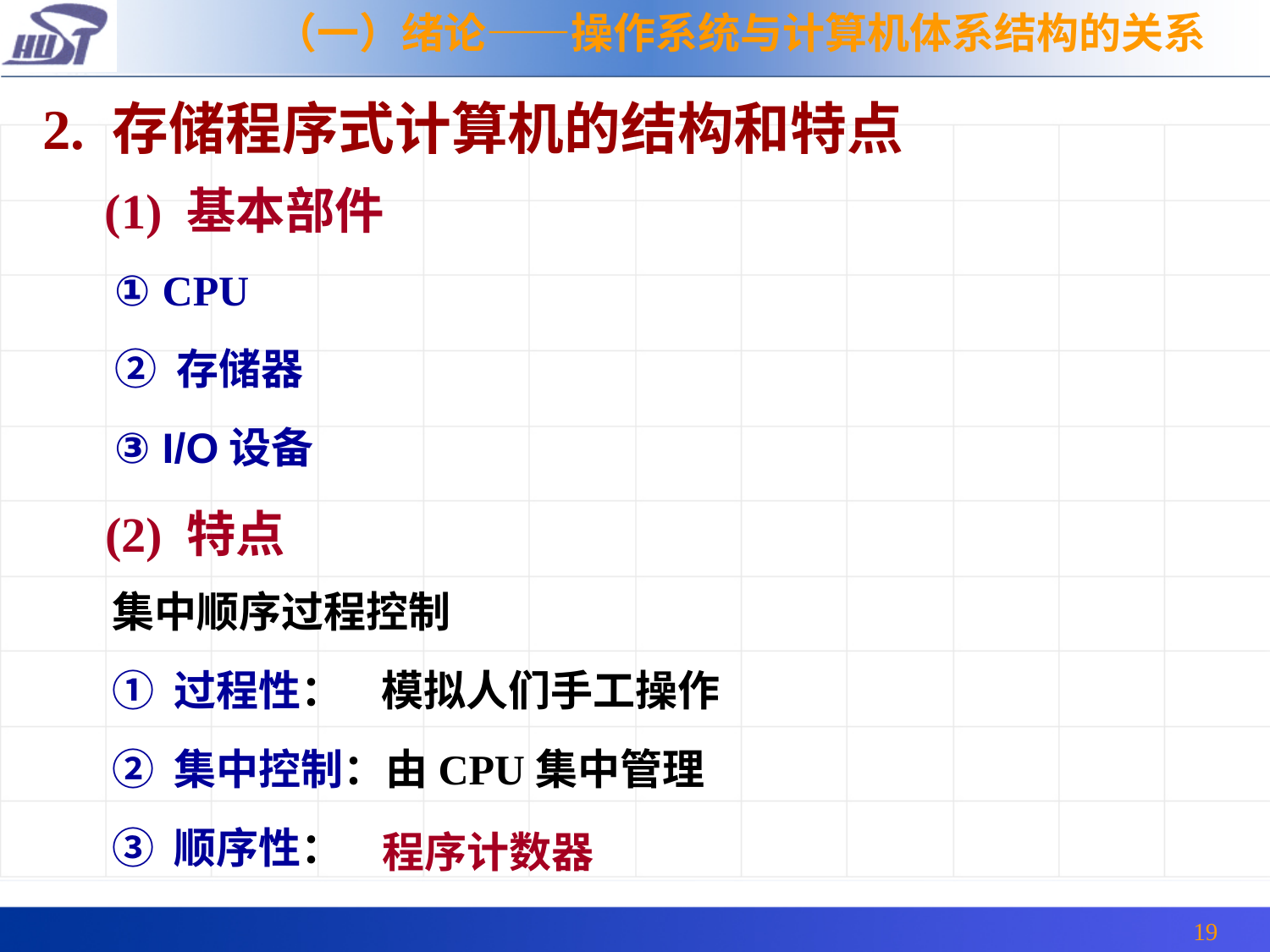

（一）绪论——操作系统与计算机体系结构的关系
2. 存储程序式计算机的结构和特点
(1) 基本部件
① CPU
② 存储器
③ I/O设备
(2) 特点
集中顺序过程控制
① 过程性：    模拟人们手工操作
② 集中控制：由CPU集中管理
③ 顺序性：
程序计数器
19